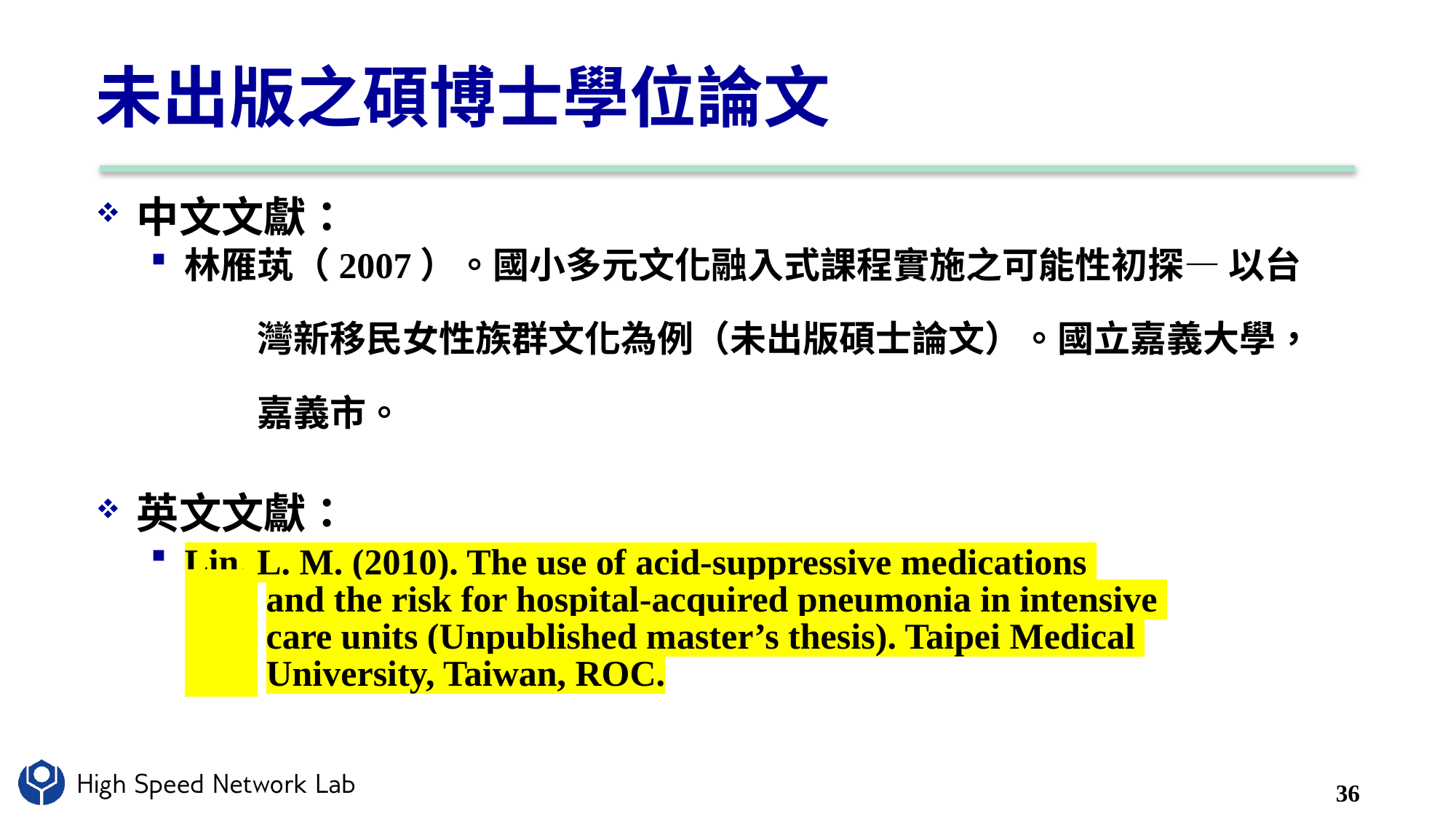

# 未出版之碩博士學位論文
中文文獻：
林雁茿（2007）。國小多元文化融入式課程實施之可能性初探— 以台　　
　　灣新移民女性族群文化為例（未出版碩士論文）。國立嘉義大學，　
　　嘉義市。

英文文獻：
Lin, L. M. (2010). The use of acid-suppressive medications
　　and the risk for hospital-acquired pneumonia in intensive
　　care units (Unpublished master’s thesis). Taipei Medical
　　University, Taiwan, ROC.

36